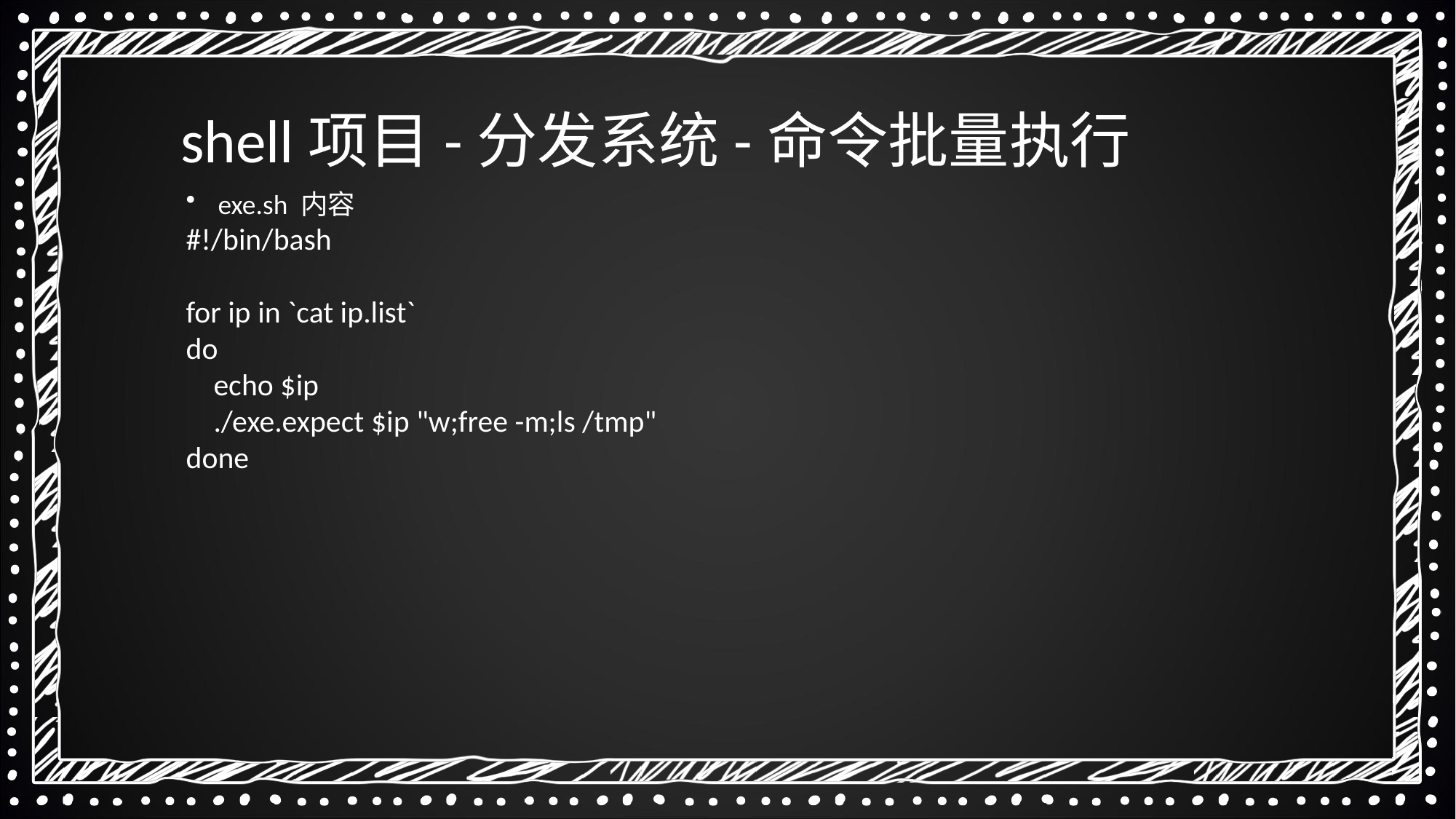

shell项目-分发系统-命令批量执行
 exe.sh 内容
#!/bin/bash
for ip in `cat ip.list`
do
    echo $ip
    ./exe.expect $ip "w;free -m;ls /tmp"
done